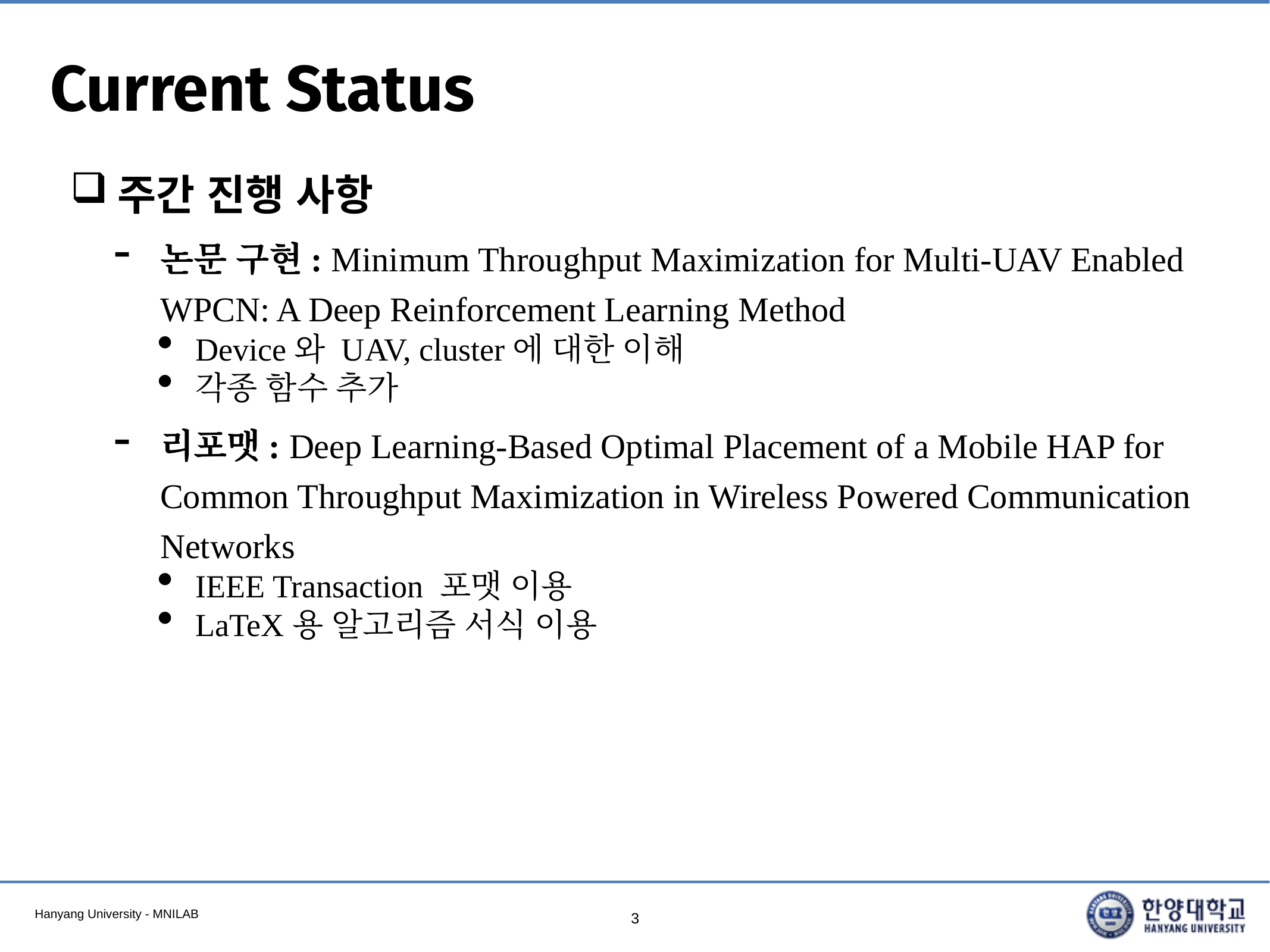

# Current Status
주간 진행 사항
논문 구현: Minimum Throughput Maximization for Multi-UAV Enabled WPCN: A Deep Reinforcement Learning Method
Device와 UAV, cluster에 대한 이해
각종 함수 추가
리포맷: Deep Learning-Based Optimal Placement of a Mobile HAP for Common Throughput Maximization in Wireless Powered Communication Networks
IEEE Transaction 포맷 이용
LaTeX용 알고리즘 서식 이용
3